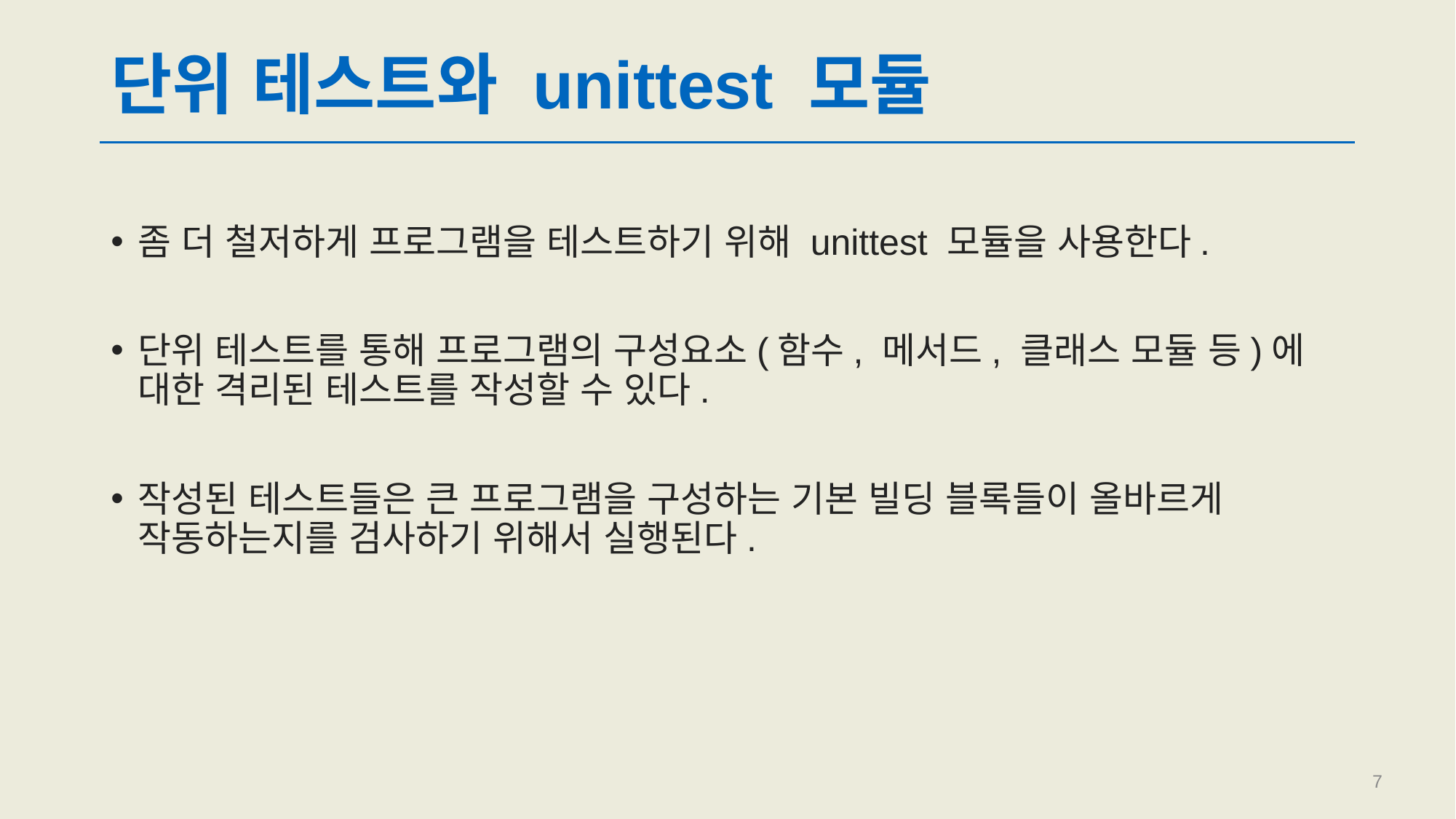

# 단위 테스트와 unittest 모듈
좀 더 철저하게 프로그램을 테스트하기 위해 unittest 모듈을 사용한다.

단위 테스트를 통해 프로그램의 구성요소(함수, 메서드, 클래스 모듈 등)에 대한 격리된 테스트를 작성할 수 있다.

작성된 테스트들은 큰 프로그램을 구성하는 기본 빌딩 블록들이 올바르게 작동하는지를 검사하기 위해서 실행된다.
7